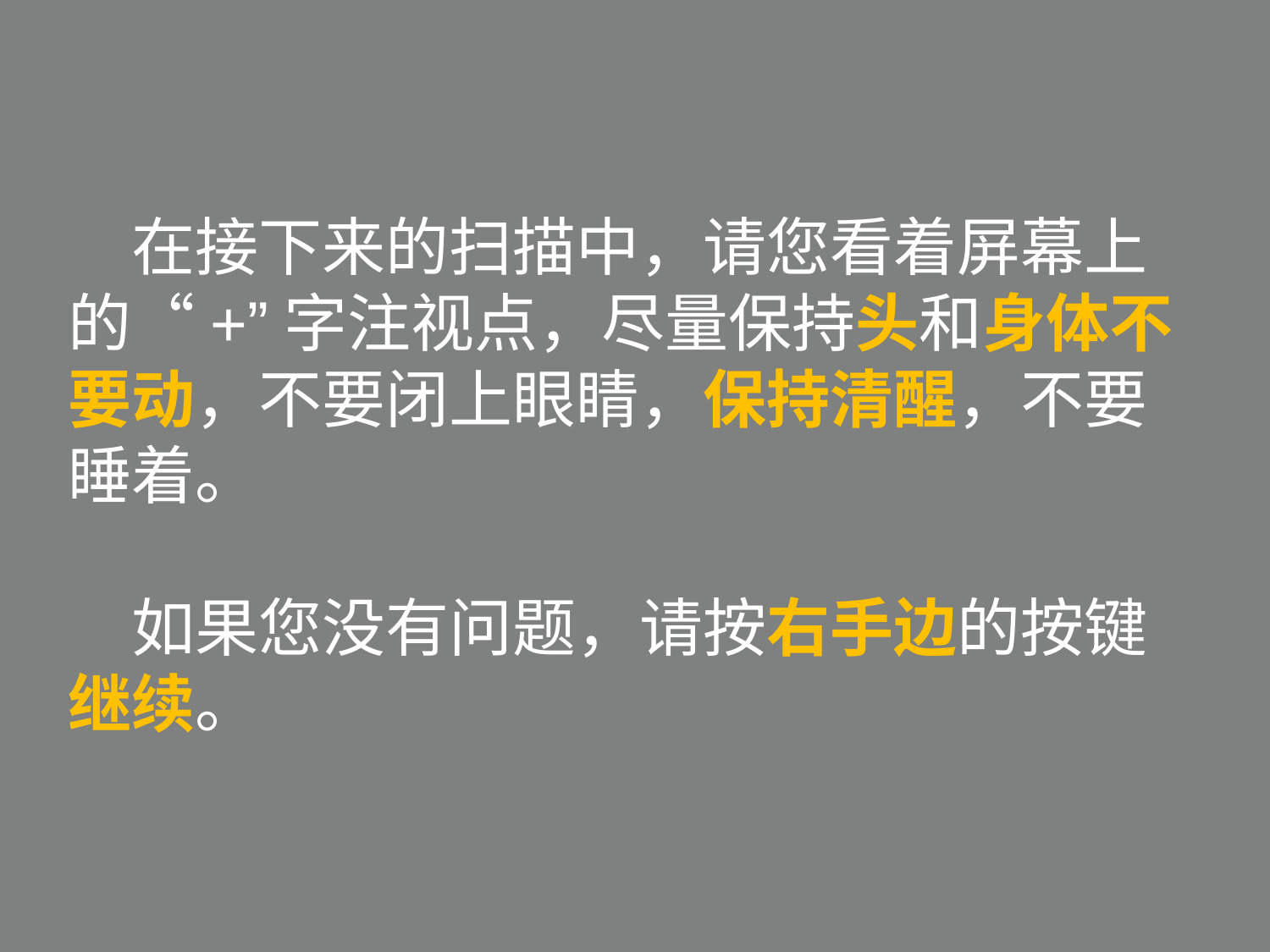

在接下来的扫描中，请您看着屏幕上的“+”字注视点，尽量保持头和身体不要动，不要闭上眼睛，保持清醒，不要睡着。

如果您没有问题，请按右手边的按键继续。